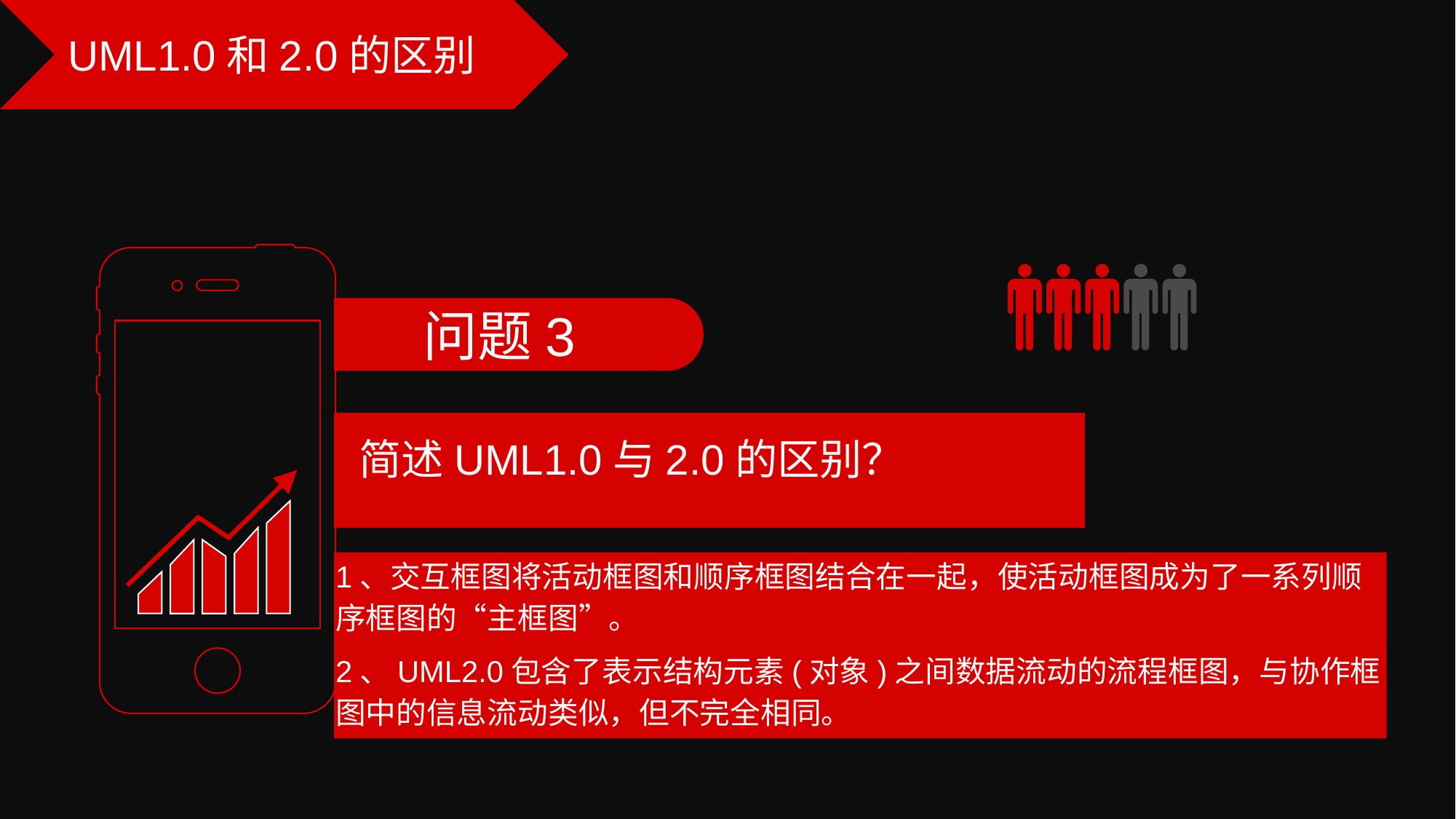

UML1.0和2.0的区别

问题3

简述UML1.0与2.0的区别？

1、交互框图将活动框图和顺序框图结合在一起，使活动框图成为了一系列顺序框图的“主框图”。
2、UML2.0包含了表示结构元素(对象)之间数据流动的流程框图，与协作框图中的信息流动类似，但不完全相同。